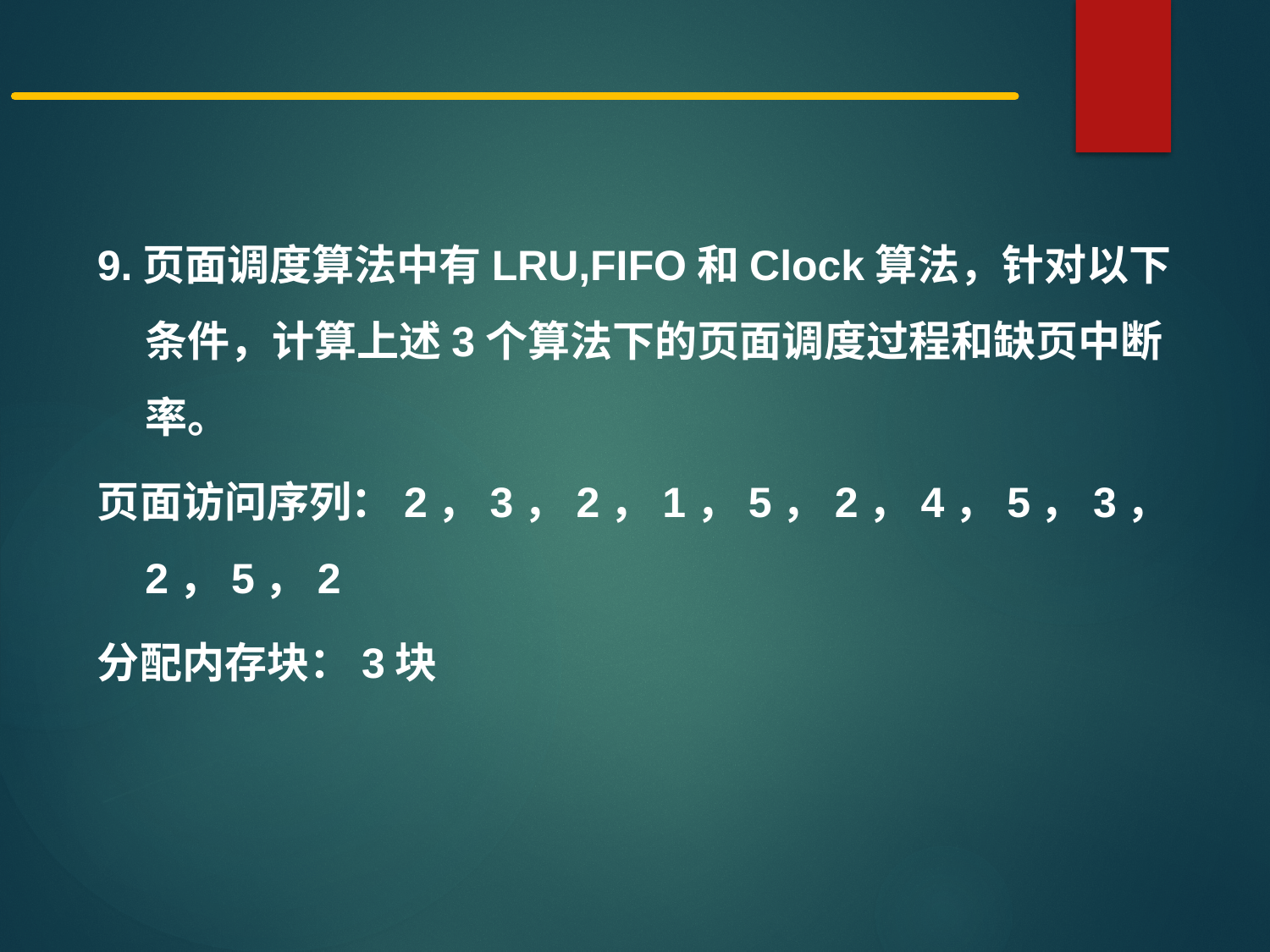

9.页面调度算法中有LRU,FIFO和Clock算法，针对以下条件，计算上述3个算法下的页面调度过程和缺页中断率。
页面访问序列：2，3，2，1，5，2，4，5，3，2，5，2
分配内存块：3块